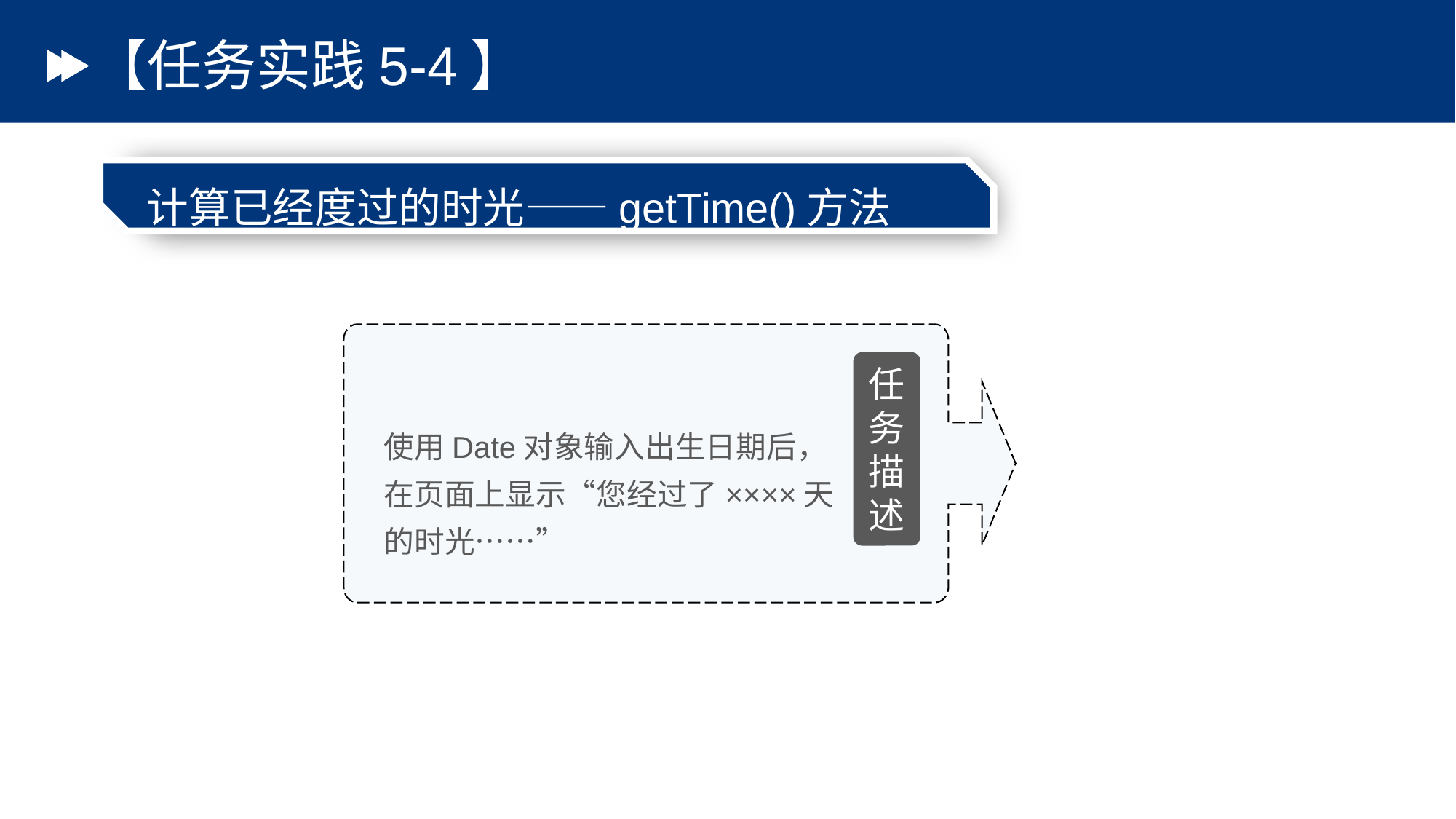

# 【任务实践5-4】
计算已经度过的时光——getTime()方法

任务描述
使用Date对象输入出生日期后，在页面上显示“您经过了××××天的时光……”